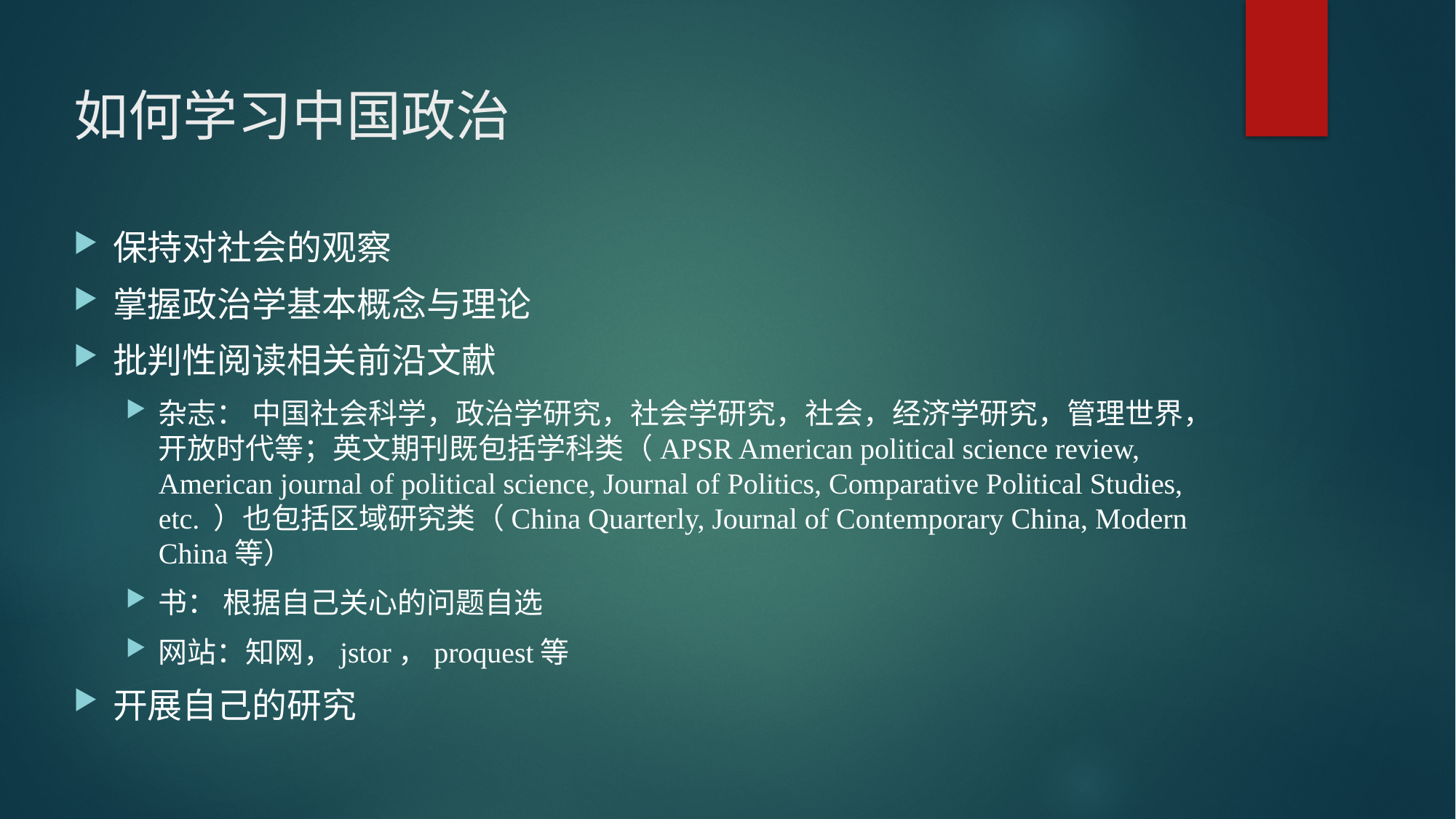

# 如何学习中国政治
保持对社会的观察
掌握政治学基本概念与理论
批判性阅读相关前沿文献
杂志： 中国社会科学，政治学研究，社会学研究，社会，经济学研究，管理世界，开放时代等；英文期刊既包括学科类（APSR American political science review, American journal of political science, Journal of Politics, Comparative Political Studies, etc. ）也包括区域研究类（China Quarterly, Journal of Contemporary China, Modern China等）
书： 根据自己关心的问题自选
网站：知网，jstor，proquest等
开展自己的研究